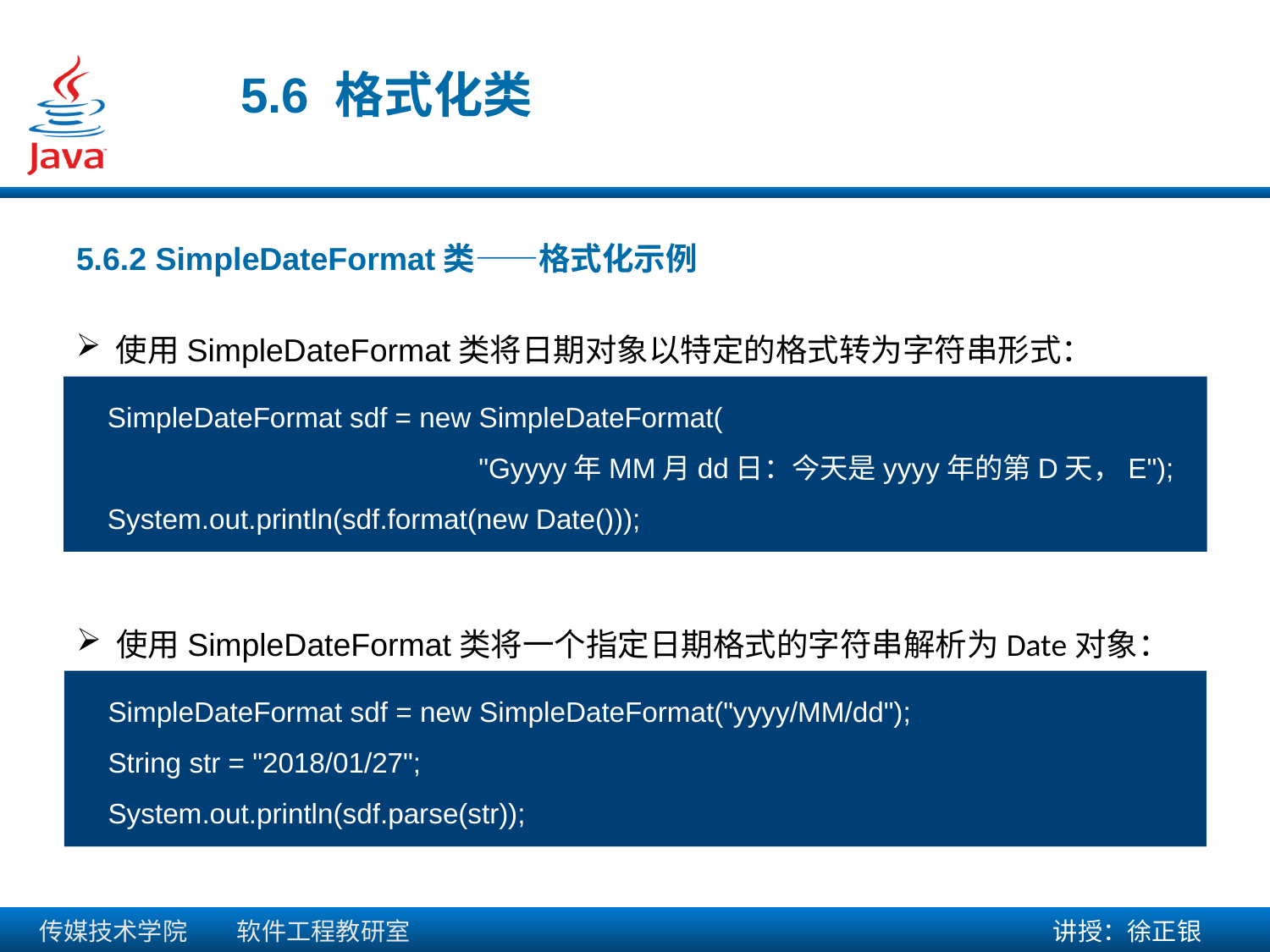

5.6 格式化类
5.6.2 SimpleDateFormat类——格式化示例
使用SimpleDateFormat类将日期对象以特定的格式转为字符串形式：
    SimpleDateFormat sdf = new SimpleDateFormat(
  		                   "Gyyyy年MM月dd日：今天是yyyy年的第D天，E");
    System.out.println(sdf.format(new Date()));
使用SimpleDateFormat类将一个指定日期格式的字符串解析为Date对象：
    SimpleDateFormat sdf = new SimpleDateFormat("yyyy/MM/dd");
    String str = "2018/01/27";
    System.out.println(sdf.parse(str));